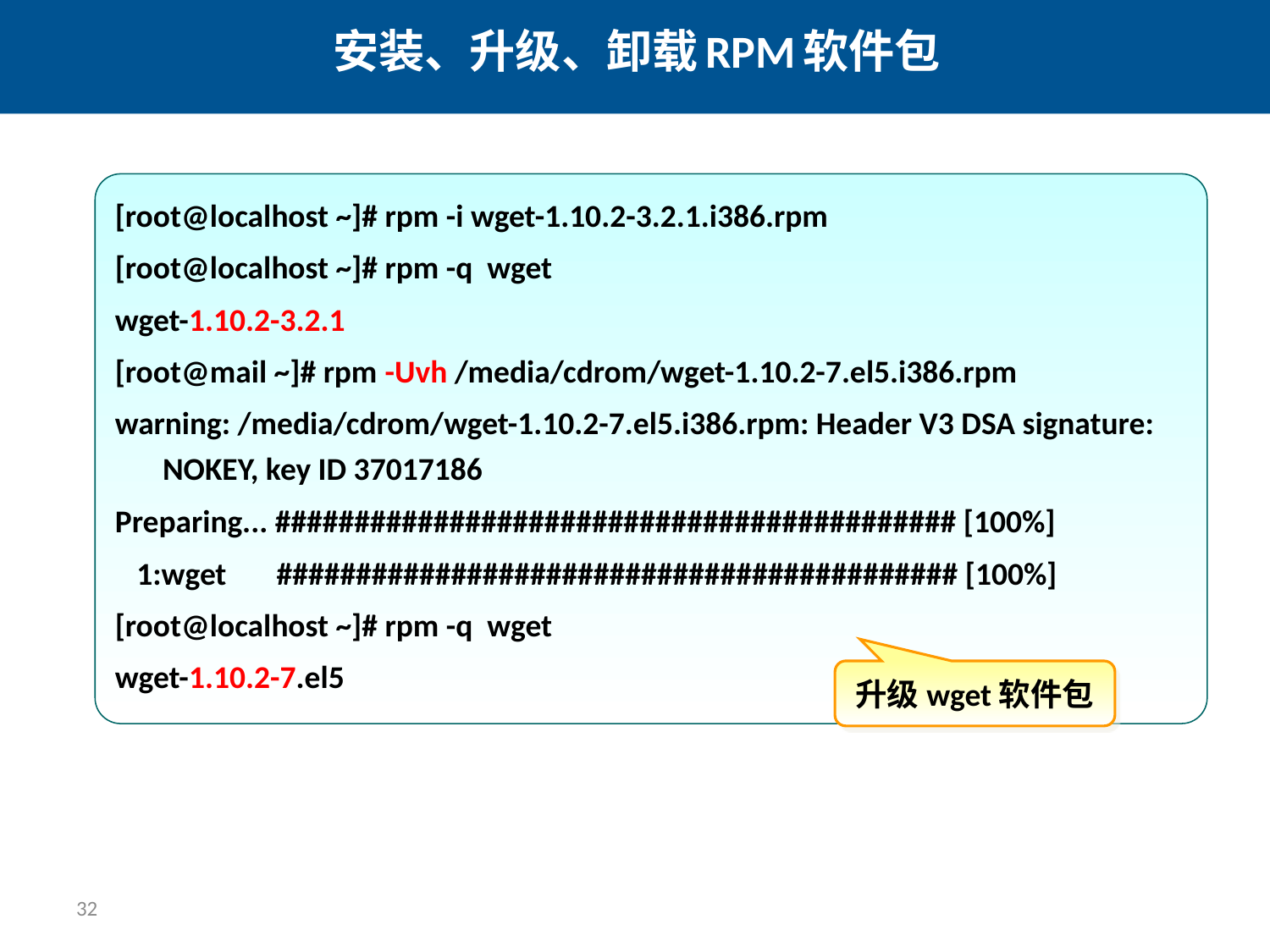

# 安装、升级、卸载RPM软件包
[root@localhost ~]# rpm -i wget-1.10.2-3.2.1.i386.rpm
[root@localhost ~]# rpm -q  wget
wget-1.10.2-3.2.1
[root@mail ~]# rpm -Uvh /media/cdrom/wget-1.10.2-7.el5.i386.rpm
warning: /media/cdrom/wget-1.10.2-7.el5.i386.rpm: Header V3 DSA signature: NOKEY, key ID 37017186
Preparing... ########################################### [100%]
   1:wget       ########################################### [100%]
[root@localhost ~]# rpm -q  wget
wget-1.10.2-7.el5
升级wget软件包
32